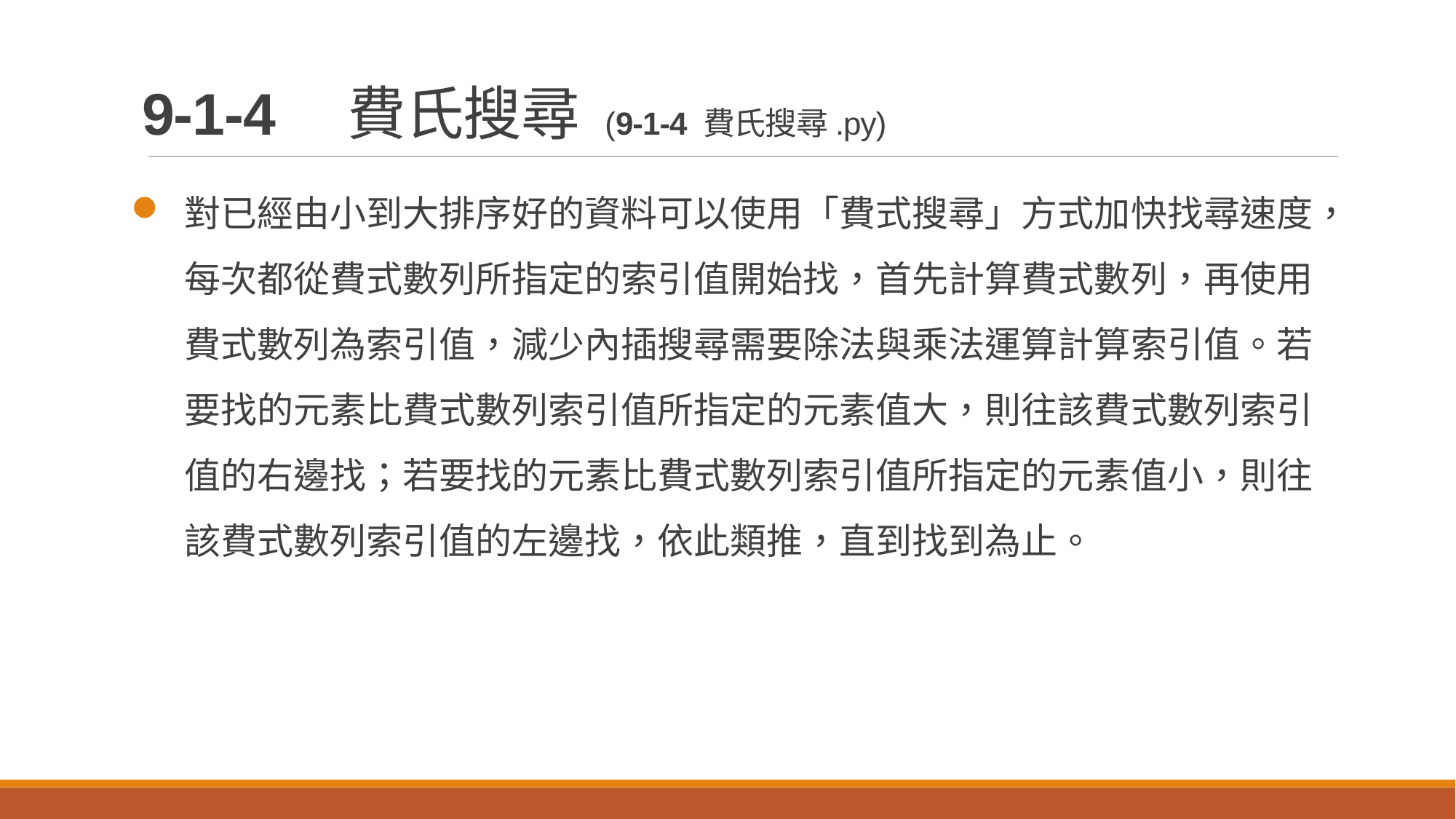

# 9-1-4　費氏搜尋 (9-1-4 費氏搜尋.py)
對已經由小到大排序好的資料可以使用「費式搜尋」方式加快找尋速度，每次都從費式數列所指定的索引值開始找，首先計算費式數列，再使用費式數列為索引值，減少內插搜尋需要除法與乘法運算計算索引值。若要找的元素比費式數列索引值所指定的元素值大，則往該費式數列索引值的右邊找；若要找的元素比費式數列索引值所指定的元素值小，則往該費式數列索引值的左邊找，依此類推，直到找到為止。